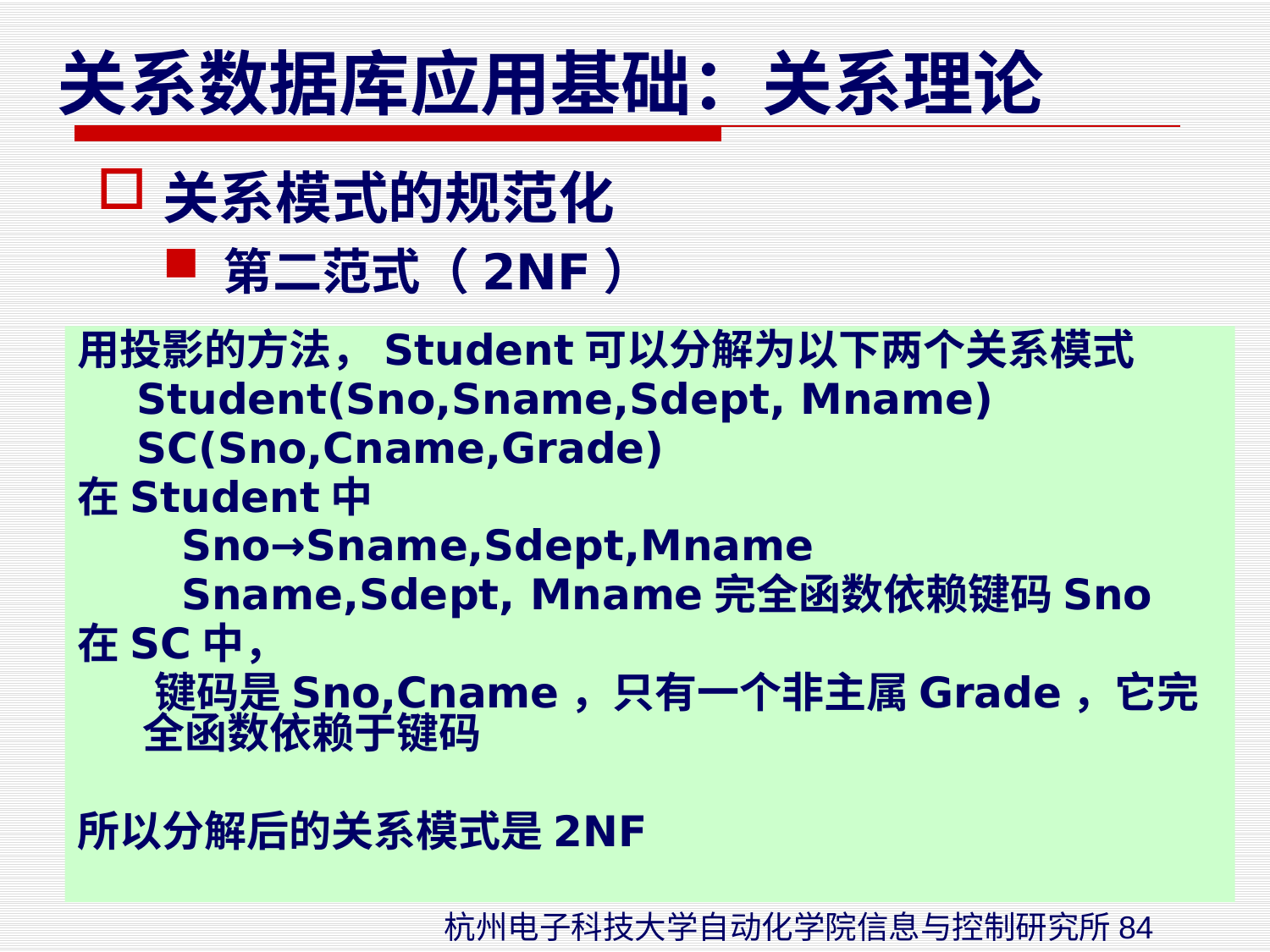

关系模式的规范化
第二范式（2NF）
用投影的方法，Student可以分解为以下两个关系模式
    Student(Sno,Sname,Sdept, Mname)
    SC(Sno,Cname,Grade)
在Student中
       Sno→Sname,Sdept,Mname
       Sname,Sdept, Mname完全函数依赖键码Sno
在SC中，
       键码是Sno,Cname，只有一个非主属Grade，它完全函数依赖于键码

所以分解后的关系模式是2NF